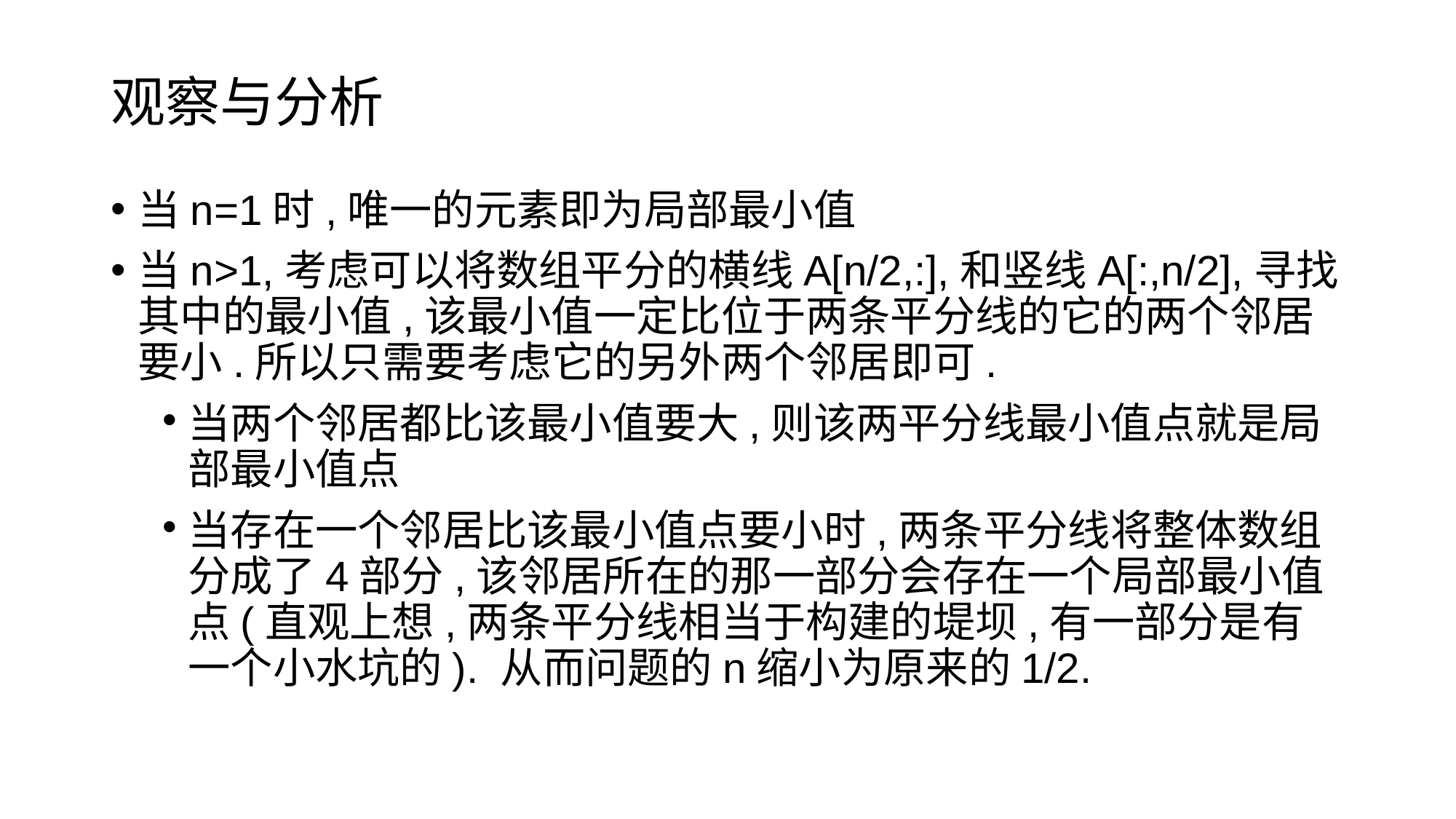

观察与分析
当n=1时,唯一的元素即为局部最小值
当n>1,考虑可以将数组平分的横线A[n/2,:],和竖线A[:,n/2],寻找其中的最小值,该最小值一定比位于两条平分线的它的两个邻居要小.所以只需要考虑它的另外两个邻居即可.
当两个邻居都比该最小值要大,则该两平分线最小值点就是局部最小值点
当存在一个邻居比该最小值点要小时,两条平分线将整体数组分成了4部分,该邻居所在的那一部分会存在一个局部最小值点(直观上想,两条平分线相当于构建的堤坝,有一部分是有一个小水坑的). 从而问题的n缩小为原来的1/2.